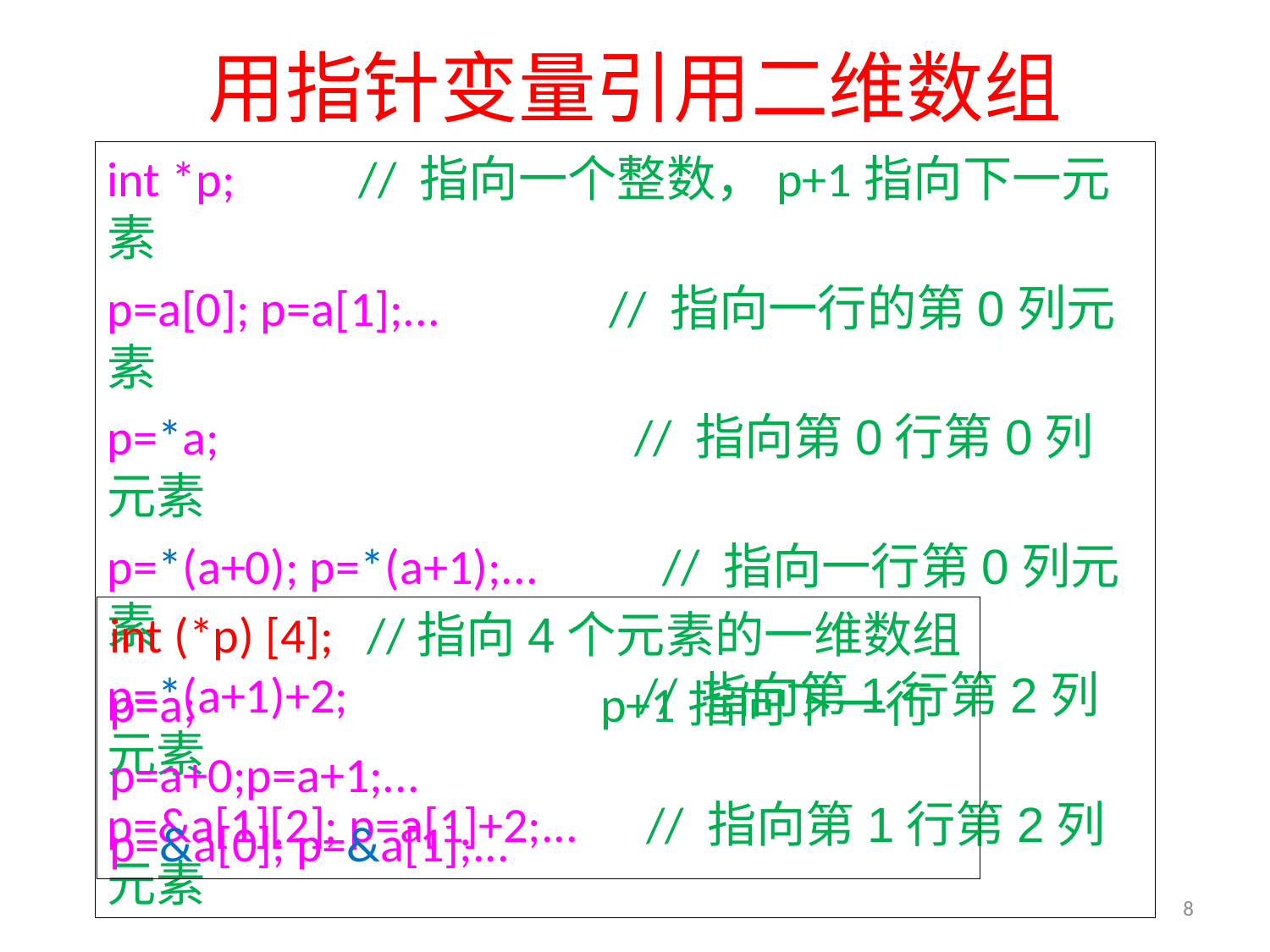

# 用指针变量引用二维数组
int *p;           // 指向一个整数，p+1指向下一元素
p=a[0]; p=a[1];...               // 指向一行的第0列元素
p=*a;                                     // 指向第0行第0列元素
p=*(a+0); p=*(a+1);...           // 指向一行第0列元素
p=*(a+1)+2;                          // 指向第1行第2列元素
p=&a[1][2]; p=a[1]+2;...      // 指向第1行第2列元素
int (*p) [4];   //指向4个元素的一维数组
p=a;                                    p+1指向下一行
p=a+0;p=a+1;...
p=&a[0]; p=&a[1];...
8